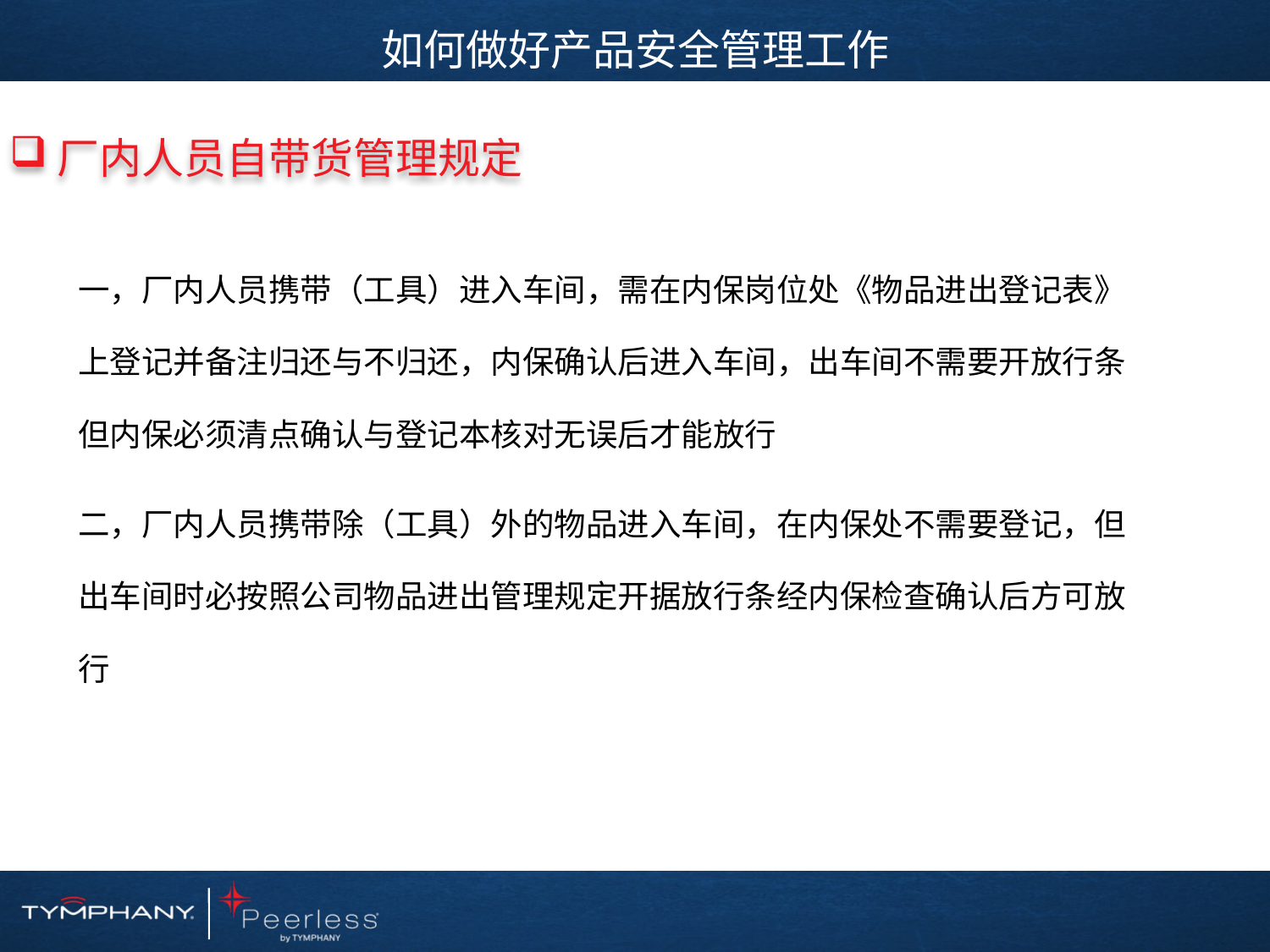

如何做好产品安全管理工作
厂内人员自带货管理规定
一，厂内人员携带（工具）进入车间，需在内保岗位处《物品进出登记表》上登记并备注归还与不归还，内保确认后进入车间，出车间不需要开放行条但内保必须清点确认与登记本核对无误后才能放行
二，厂内人员携带除（工具）外的物品进入车间，在内保处不需要登记，但出车间时必按照公司物品进出管理规定开据放行条经内保检查确认后方可放行